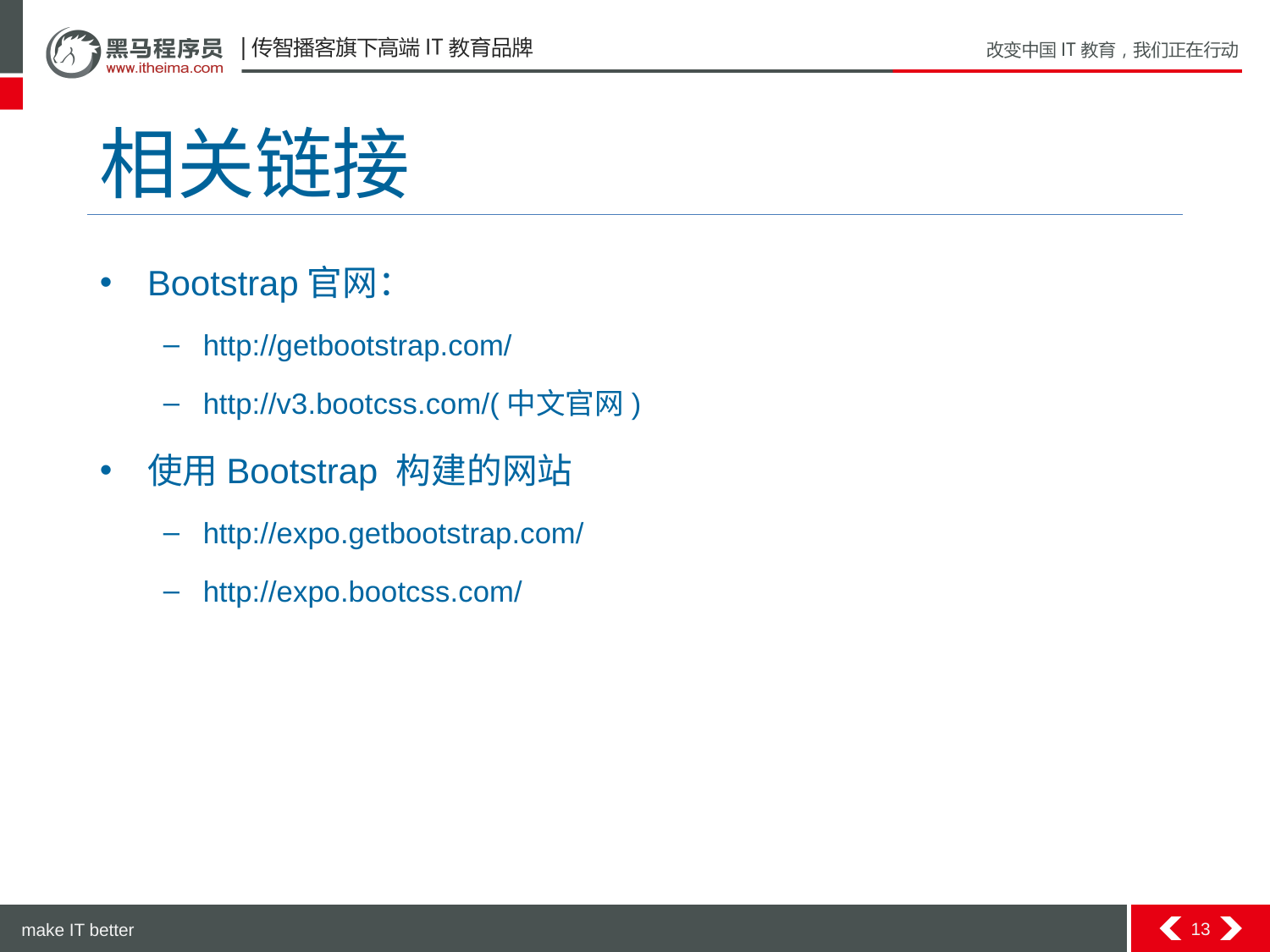

# 相关链接
Bootstrap官网：
http://getbootstrap.com/
http://v3.bootcss.com/(中文官网)
使用Bootstrap 构建的网站
http://expo.getbootstrap.com/
http://expo.bootcss.com/
13

make IT better